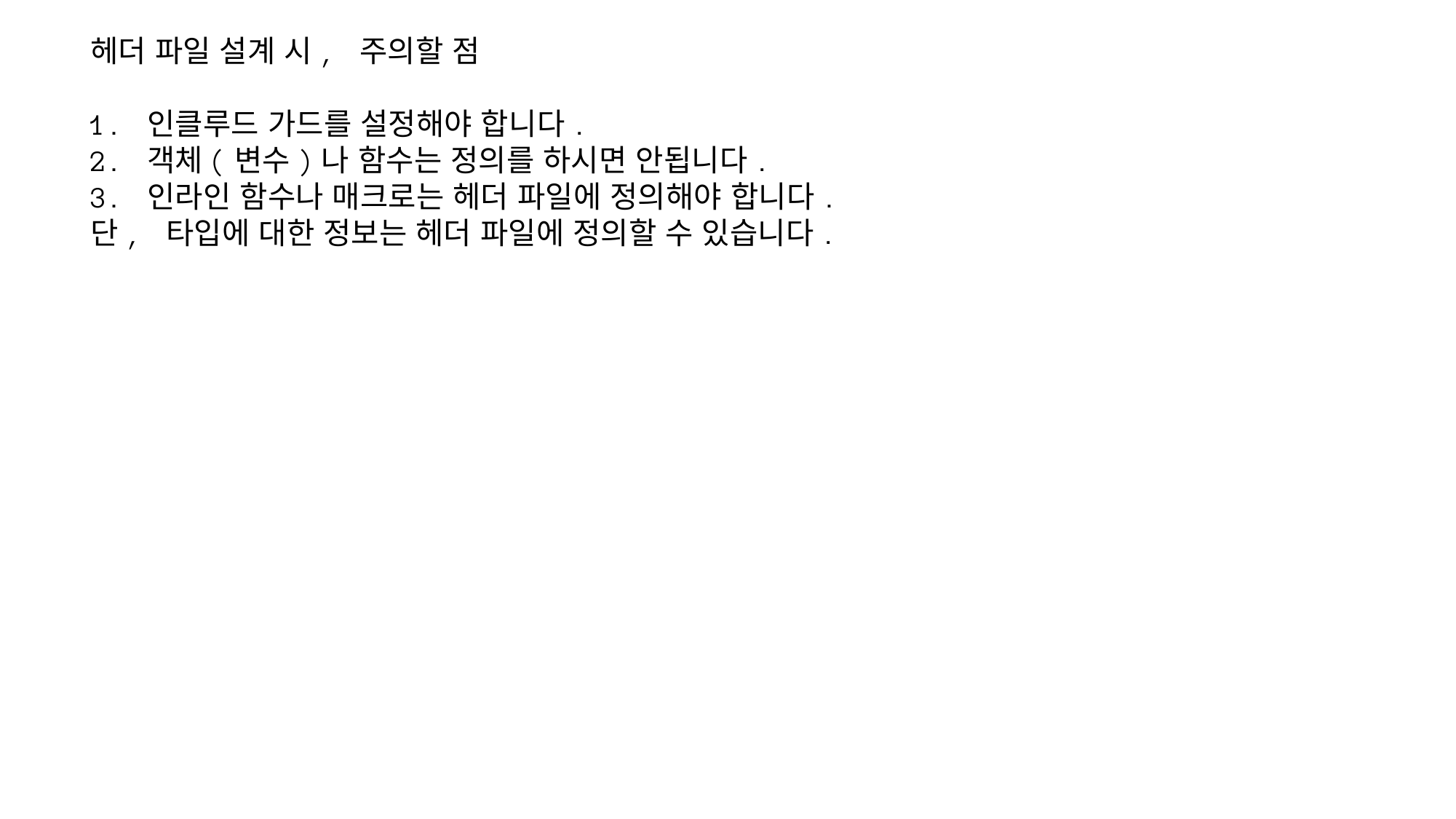

헤더 파일 설계 시, 주의할 점

1. 인클루드 가드를 설정해야 합니다.
2. 객체(변수)나 함수는 정의를 하시면 안됩니다.
3. 인라인 함수나 매크로는 헤더 파일에 정의해야 합니다.
단, 타입에 대한 정보는 헤더 파일에 정의할 수 있습니다.